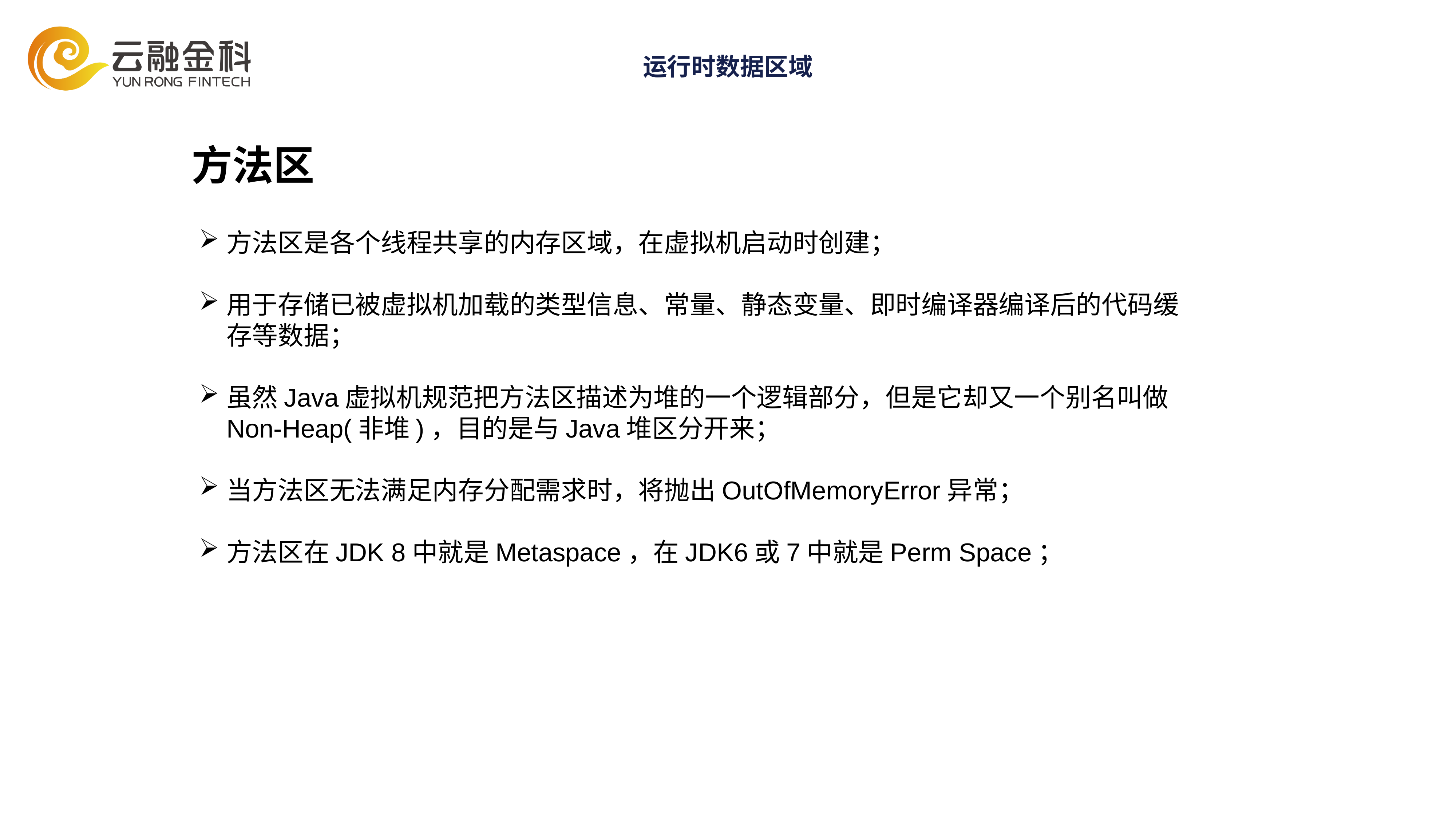

# 运行时数据区域
方法区
方法区是各个线程共享的内存区域，在虚拟机启动时创建；

用于存储已被虚拟机加载的类型信息、常量、静态变量、即时编译器编译后的代码缓存等数据；

虽然Java虚拟机规范把方法区描述为堆的一个逻辑部分，但是它却又一个别名叫做Non-Heap(非堆)，目的是与Java堆区分开来；

当方法区无法满足内存分配需求时，将抛出OutOfMemoryError异常；

方法区在JDK 8中就是Metaspace，在JDK6或7中就是Perm Space；